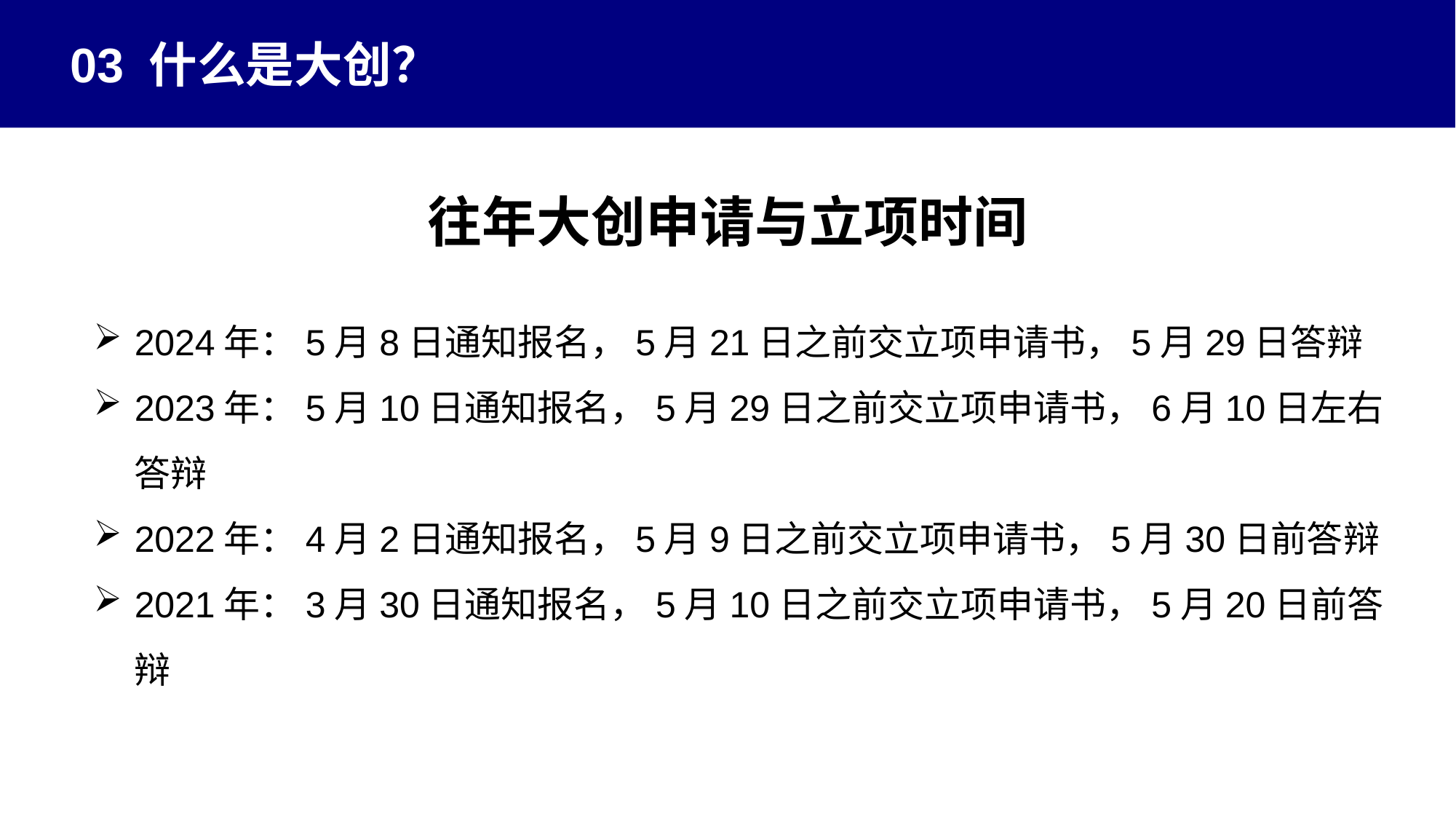

03 什么是大创？
往年大创申请与立项时间
2024年：5月8日通知报名，5月21日之前交立项申请书，5月29日答辩
2023年：5月10日通知报名，5月29日之前交立项申请书，6月10日左右答辩
2022年：4月2日通知报名，5月9日之前交立项申请书，5月30日前答辩
2021年：3月30日通知报名，5月10日之前交立项申请书，5月20日前答辩
7